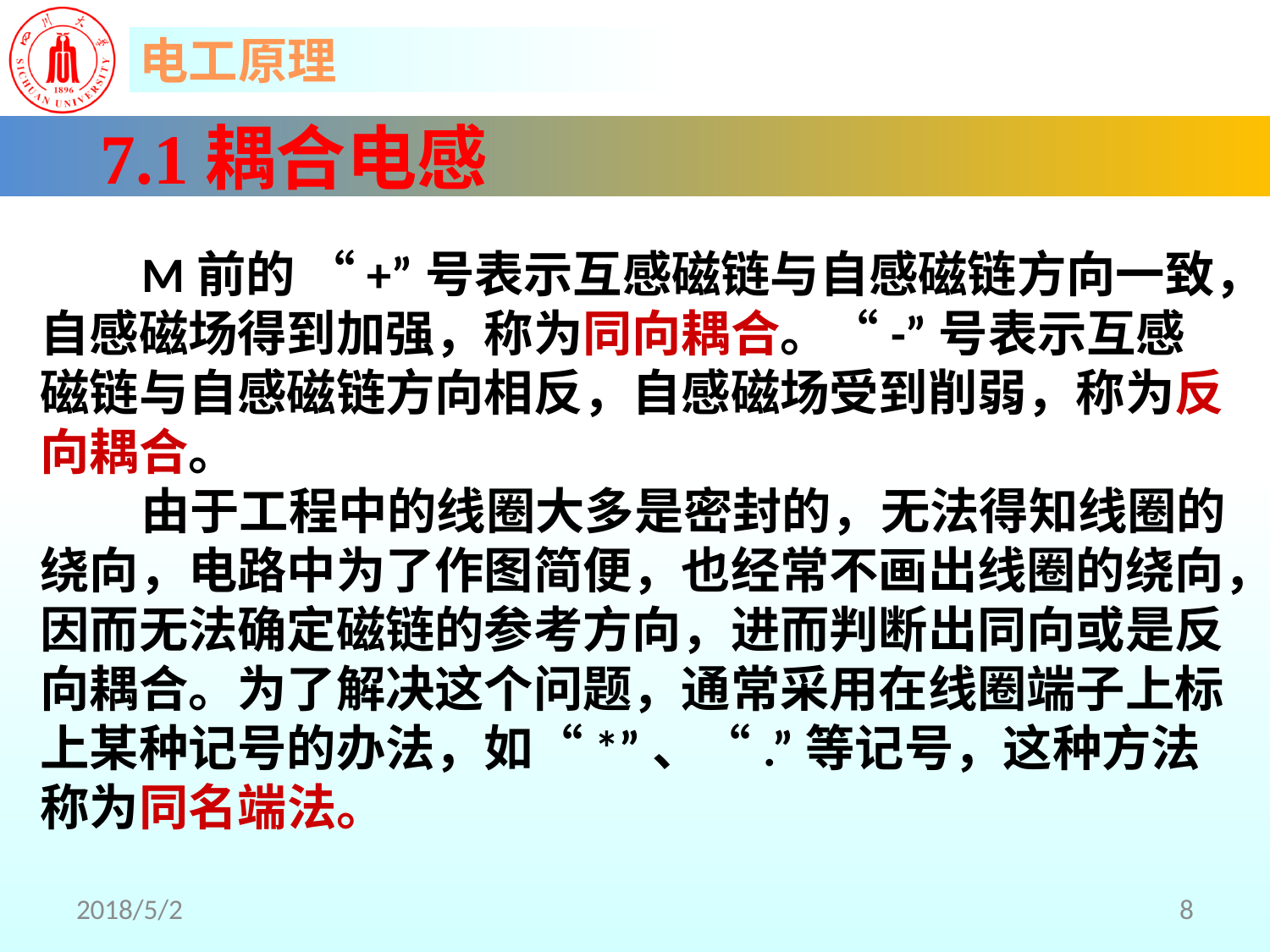

7.1耦合电感
         M前的 “+”号表示互感磁链与自感磁链方向一致，自感磁场得到加强，称为同向耦合。“-”号表示互感磁链与自感磁链方向相反，自感磁场受到削弱，称为反向耦合。
        由于工程中的线圈大多是密封的，无法得知线圈的绕向，电路中为了作图简便，也经常不画出线圈的绕向，因而无法确定磁链的参考方向，进而判断出同向或是反向耦合。为了解决这个问题，通常采用在线圈端子上标上某种记号的办法，如“*”、“.”等记号，这种方法称为同名端法。
2018/5/2
8